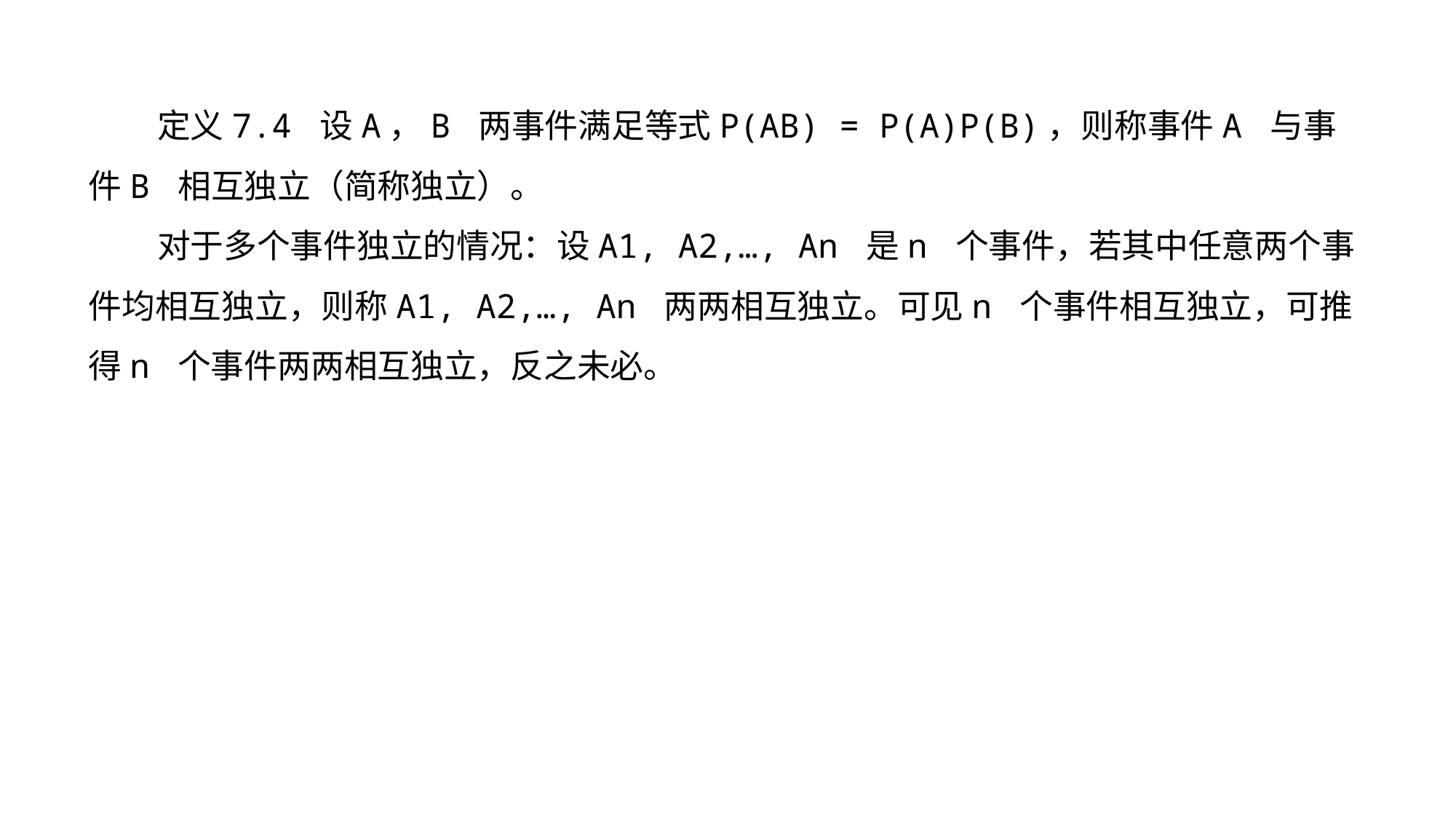

定义7.4 设A，B 两事件满足等式P(AB) = P(A)P(B)，则称事件A 与事件B 相互独立（简称独立）。
对于多个事件独立的情况：设A1, A2,…, An 是n 个事件，若其中任意两个事件均相互独立，则称A1, A2,…, An 两两相互独立。可见n 个事件相互独立，可推得n 个事件两两相互独立，反之未必。